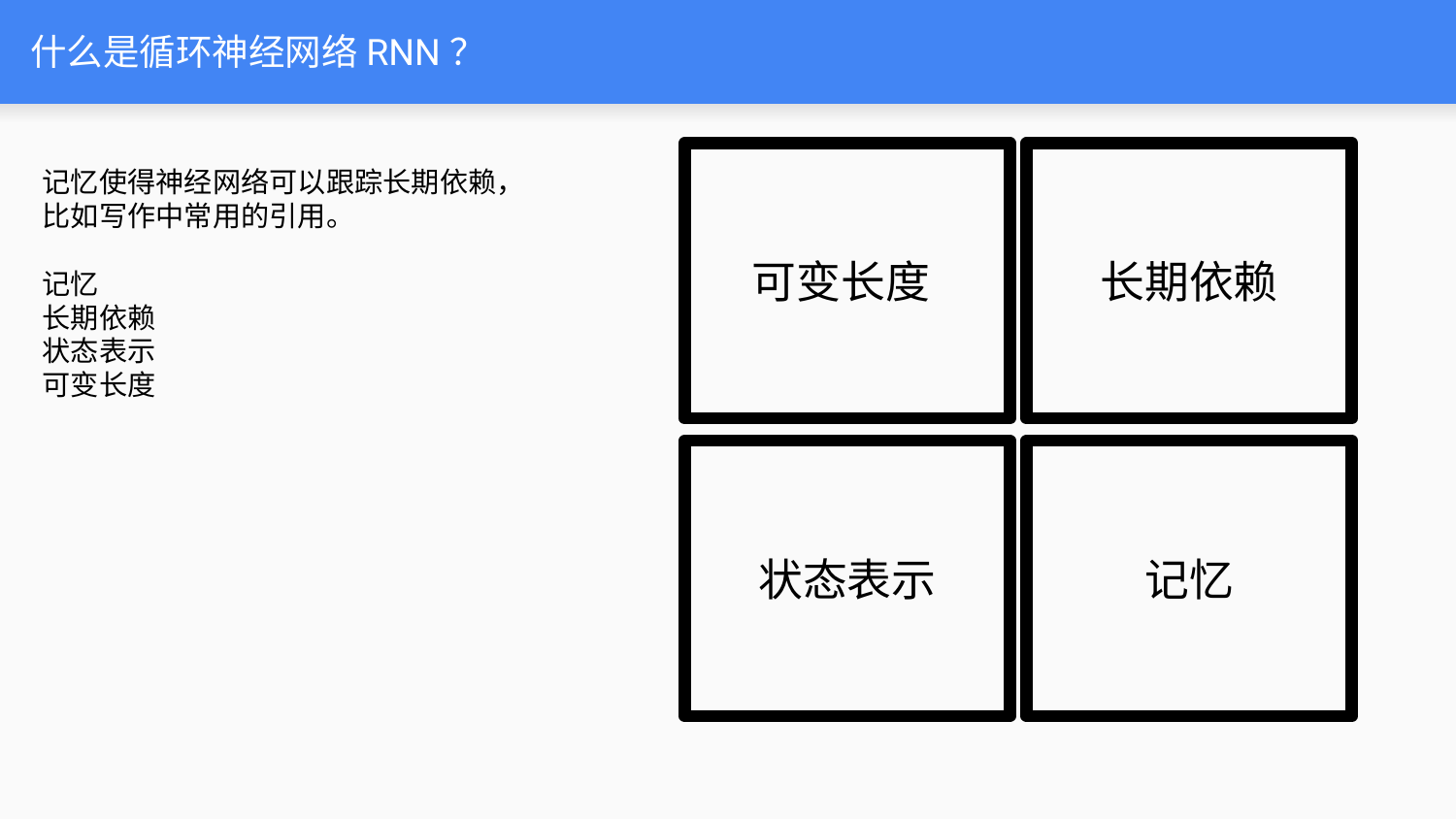

# 什么是循环神经网络RNN？

可变长度

长期依赖
记忆使得神经网络可以跟踪长期依赖，比如写作中常用的引用。

记忆
长期依赖
状态表示
可变长度

状态表示

记忆